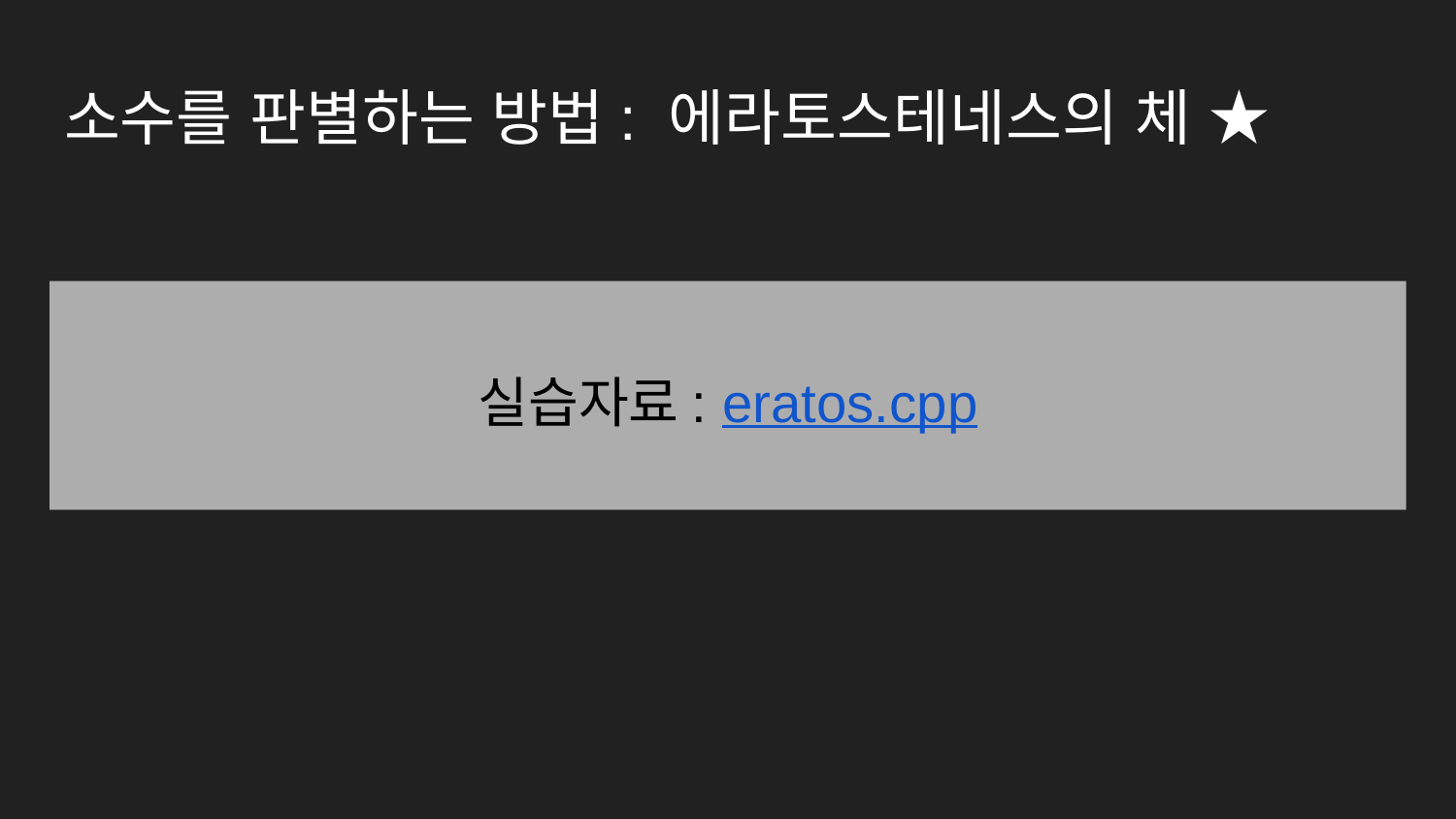

# 소수를 판별하는 방법: 에라토스테네스의 체 ★
실습자료: eratos.cpp